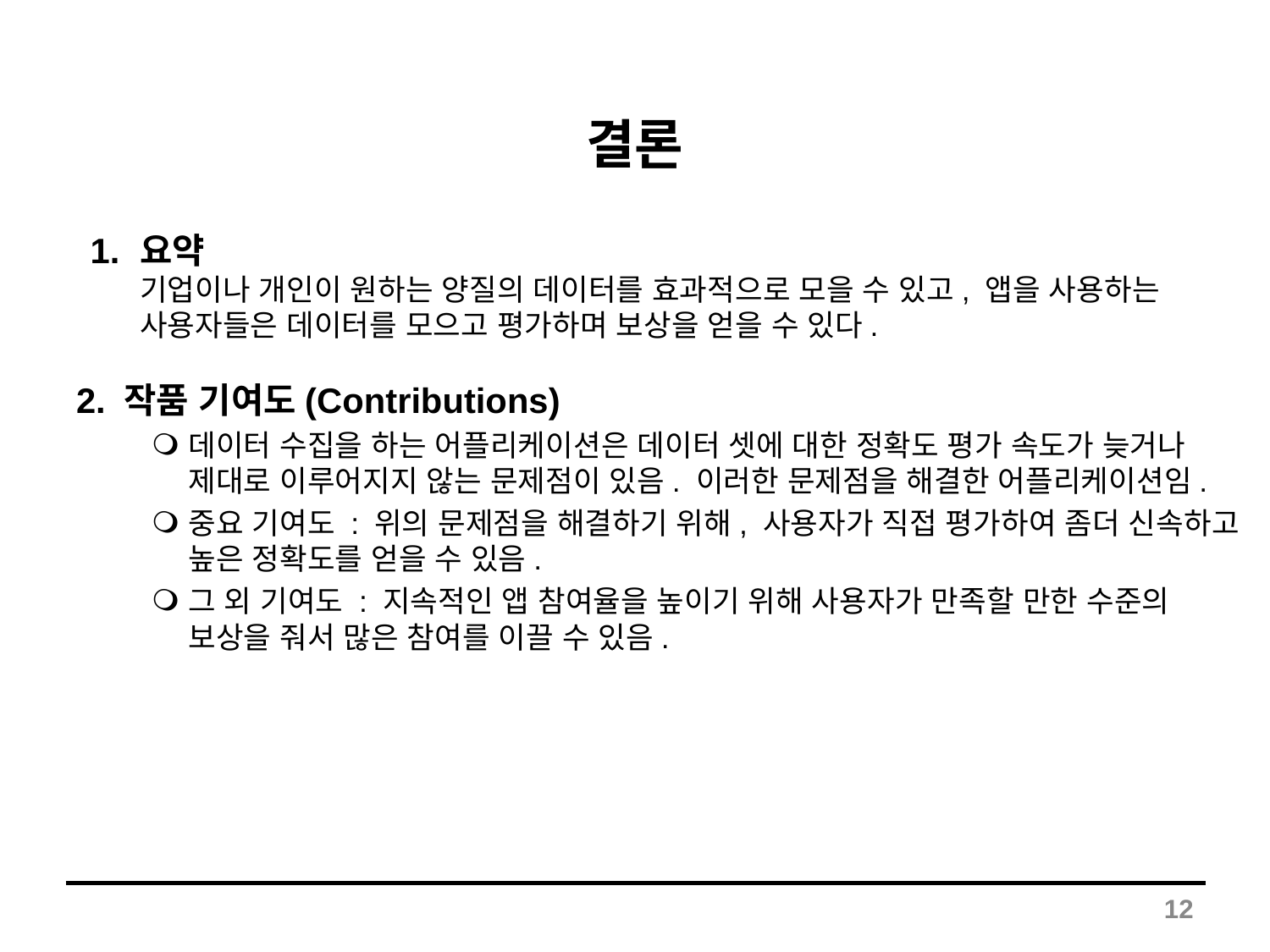

# 결론
요약
기업이나 개인이 원하는 양질의 데이터를 효과적으로 모을 수 있고, 앱을 사용하는 사용자들은 데이터를 모으고 평가하며 보상을 얻을 수 있다.
2. 작품 기여도(Contributions)
데이터 수집을 하는 어플리케이션은 데이터 셋에 대한 정확도 평가 속도가 늦거나 제대로 이루어지지 않는 문제점이 있음. 이러한 문제점을 해결한 어플리케이션임.
중요 기여도 : 위의 문제점을 해결하기 위해, 사용자가 직접 평가하여 좀더 신속하고 높은 정확도를 얻을 수 있음.
그 외 기여도 : 지속적인 앱 참여율을 높이기 위해 사용자가 만족할 만한 수준의 보상을 줘서 많은 참여를 이끌 수 있음.
12